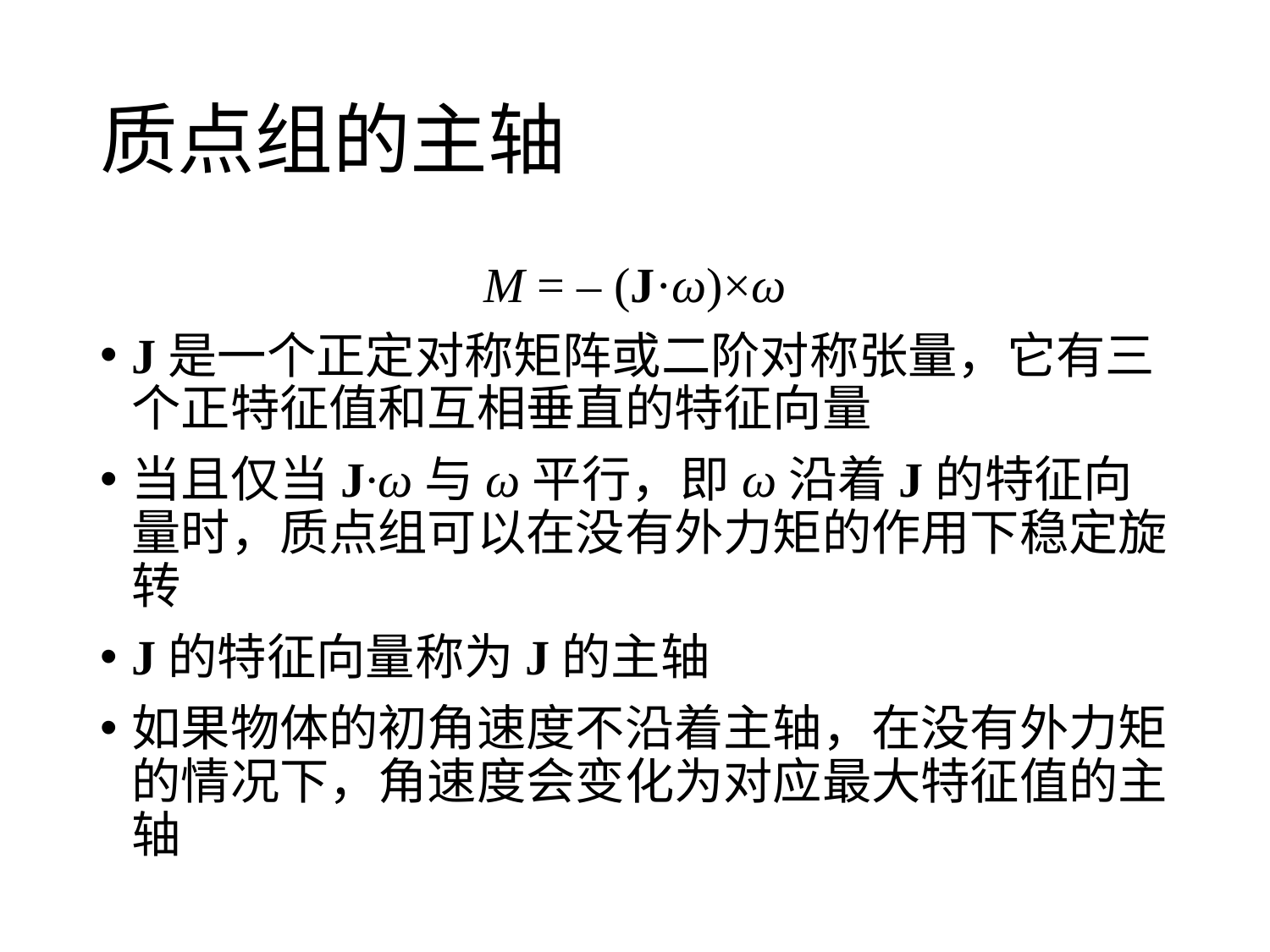

# 质点组的主轴
M = – (J·ω)×ω
J是一个正定对称矩阵或二阶对称张量，它有三个正特征值和互相垂直的特征向量
当且仅当J·ω与ω平行，即ω沿着J的特征向量时，质点组可以在没有外力矩的作用下稳定旋转
J的特征向量称为J的主轴
如果物体的初角速度不沿着主轴，在没有外力矩的情况下，角速度会变化为对应最大特征值的主轴